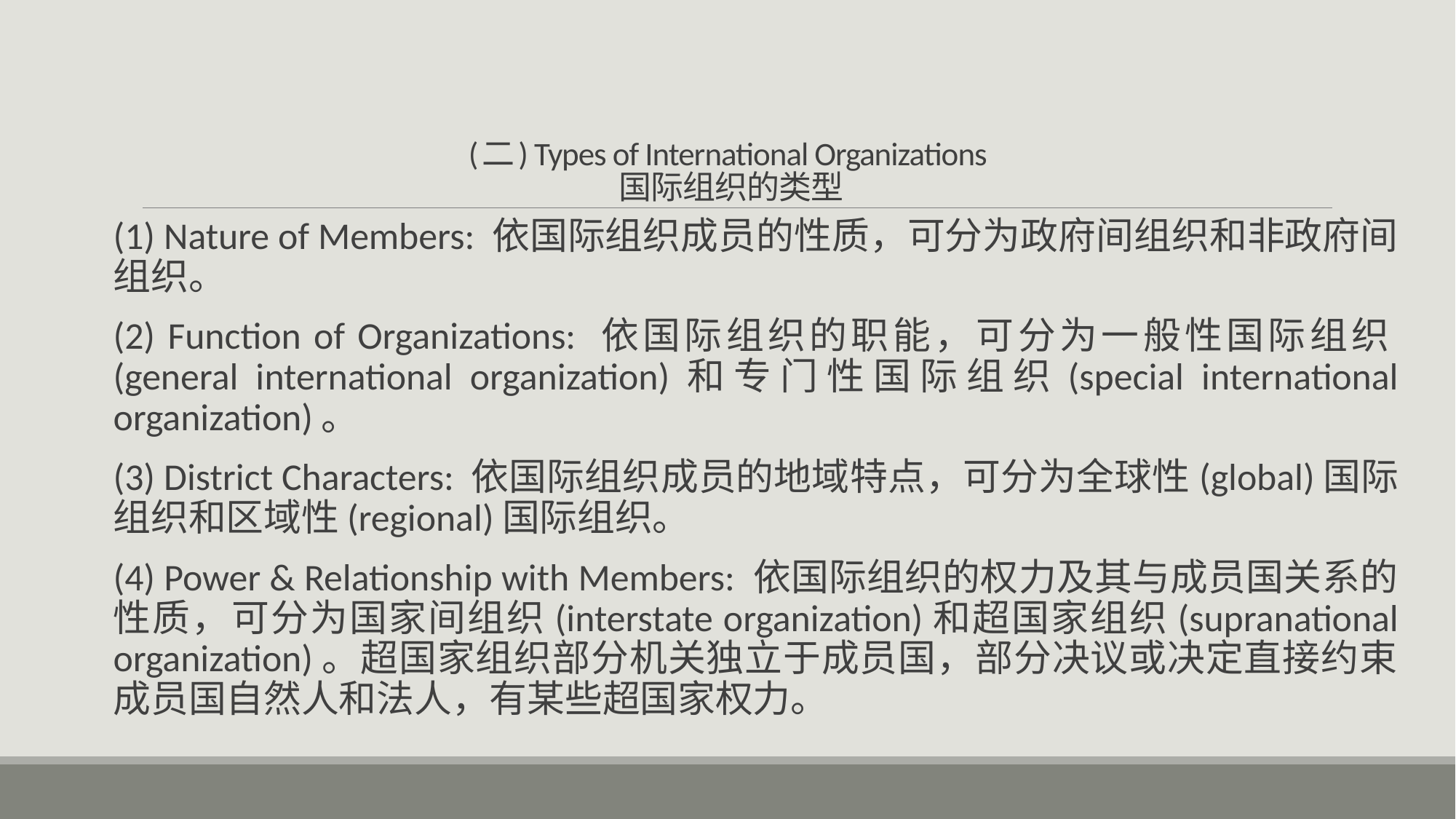

# (二) Types of International Organizations 国际组织的类型
(1) Nature of Members: 依国际组织成员的性质，可分为政府间组织和非政府间组织。
(2) Function of Organizations: 依国际组织的职能，可分为一般性国际组织(general international organization)和专门性国际组织(special international organization)。
(3) District Characters: 依国际组织成员的地域特点，可分为全球性(global)国际组织和区域性(regional)国际组织。
(4) Power & Relationship with Members: 依国际组织的权力及其与成员国关系的性质，可分为国家间组织(interstate organization)和超国家组织(supranational organization)。超国家组织部分机关独立于成员国，部分决议或决定直接约束成员国自然人和法人，有某些超国家权力。